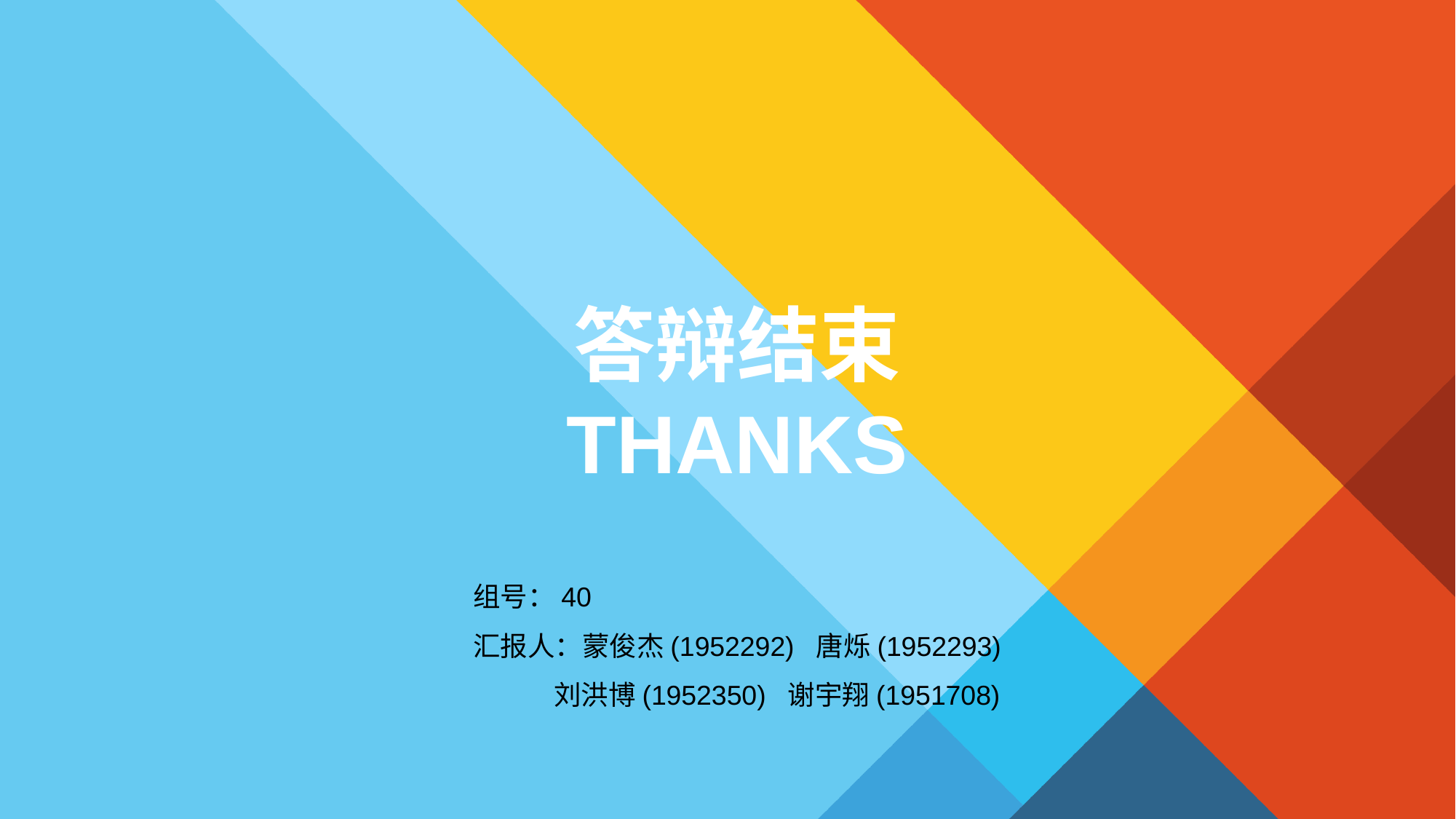

答辩结束
THANKS
组号：40
汇报人：蒙俊杰(1952292)  唐烁(1952293)
            刘洪博(1952350)  谢宇翔(1951708)